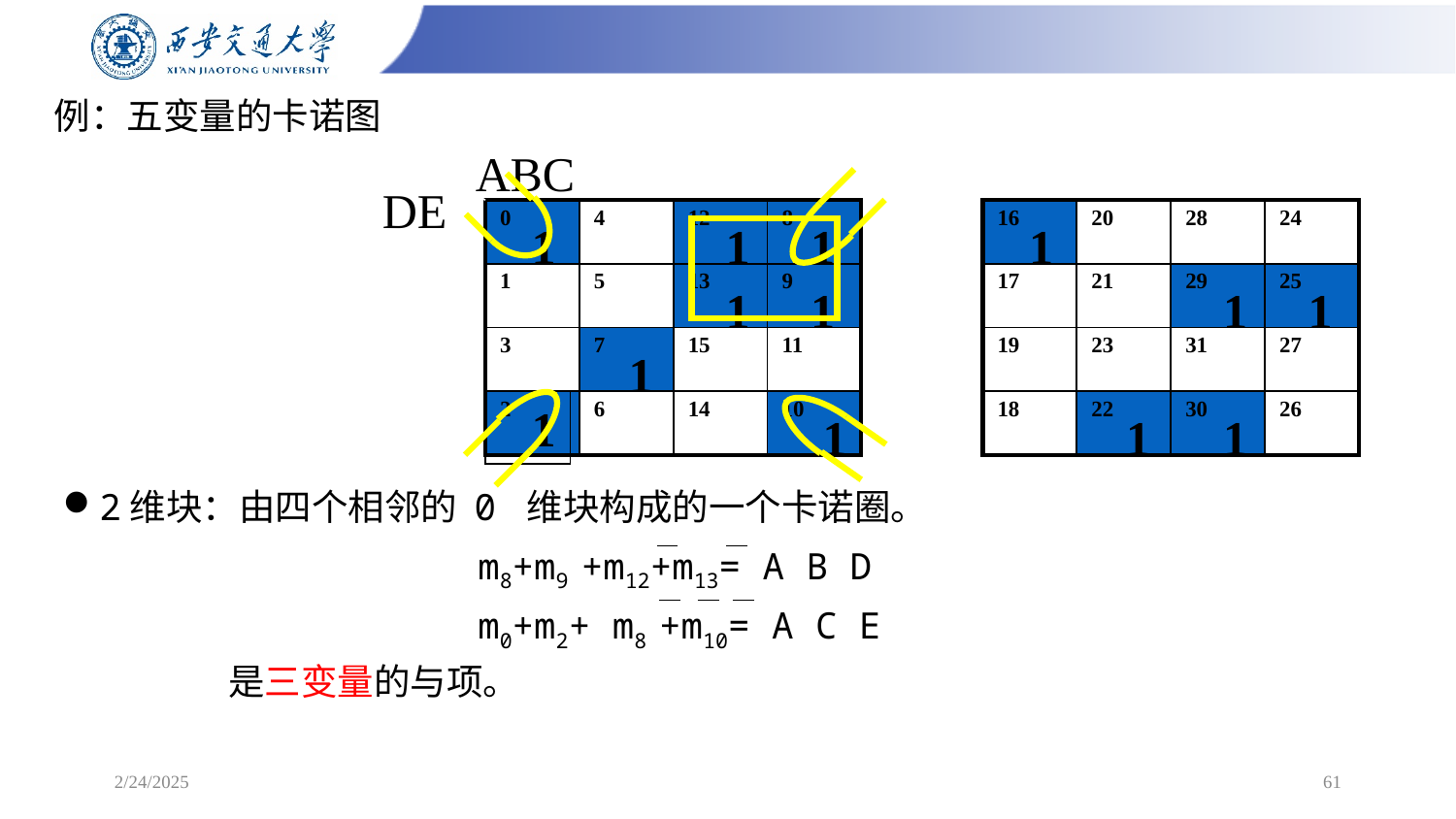

# 例：五变量的卡诺图
ABC

DE

| 0 | 4 | 12 | 8 |
| --- | --- | --- | --- |
| 1 | 5 | 13 | 9 |
| 3 | 7 | 15 | 11 |
| 2 | 6 | 14 | 10 |

| 16 | 20 | 28 | 24 |
| --- | --- | --- | --- |
| 17 | 21 | 29 | 25 |
| 19 | 23 | 31 | 27 |
| 18 | 22 | 30 | 26 |
1
1
1
1
1
1
1
1
1
1
1
1
1

2维块：由四个相邻的 0 维块构成的一个卡诺圈。
                   m8+m9 +m12+m13= A B D
                   m0+m2+ m8 +m10= A C E
                   是三变量的与项。

2/24/2025
61